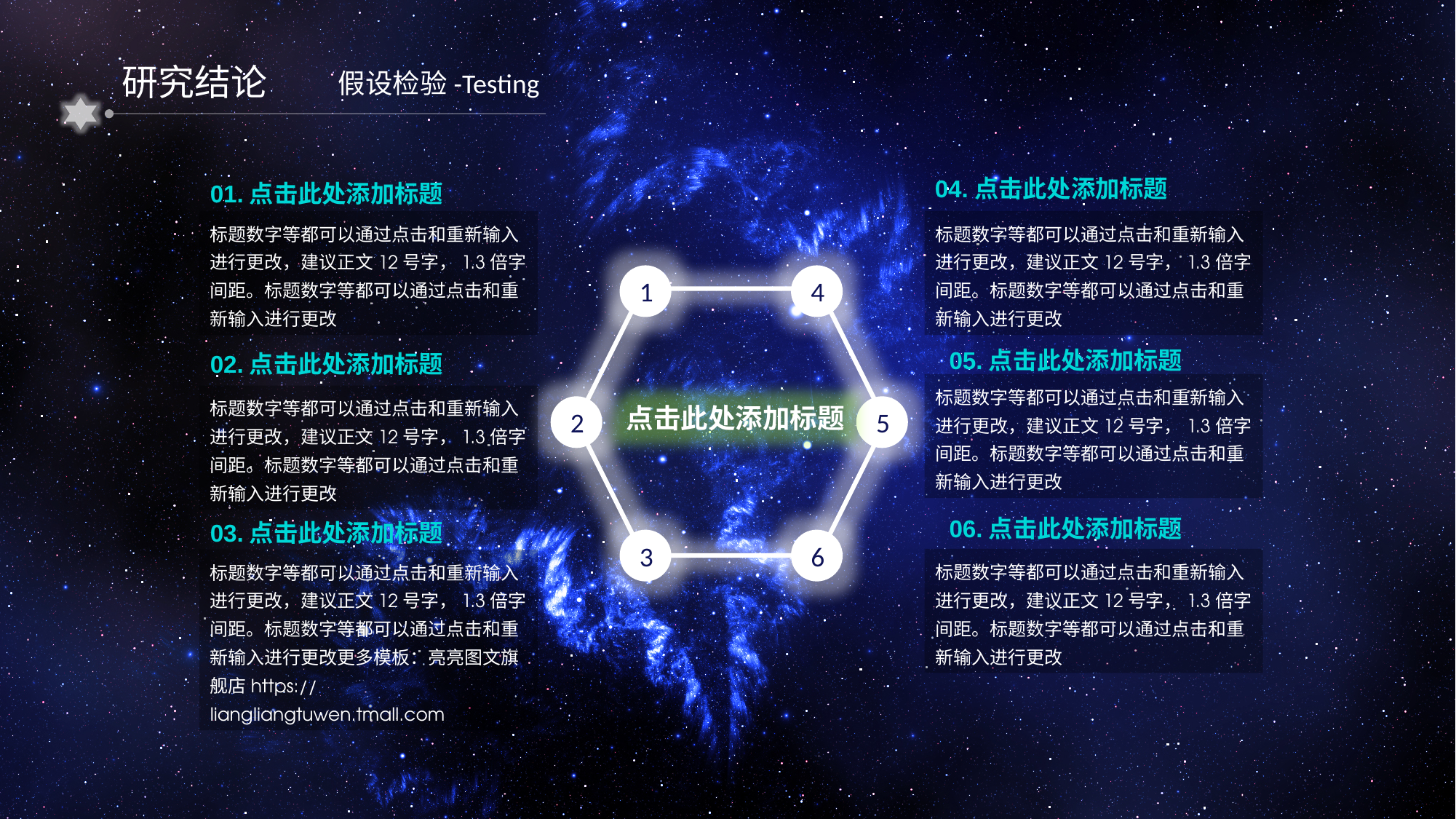

研究结论
假设检验-Testing
04.点击此处添加标题
01.点击此处添加标题
标题数字等都可以通过点击和重新输入进行更改，建议正文12号字，1.3倍字间距。标题数字等都可以通过点击和重新输入进行更改
标题数字等都可以通过点击和重新输入进行更改，建议正文12号字，1.3倍字间距。标题数字等都可以通过点击和重新输入进行更改
1
4

05.点击此处添加标题
02.点击此处添加标题
标题数字等都可以通过点击和重新输入进行更改，建议正文12号字，1.3倍字间距。标题数字等都可以通过点击和重新输入进行更改
标题数字等都可以通过点击和重新输入进行更改，建议正文12号字，1.3倍字间距。标题数字等都可以通过点击和重新输入进行更改
点击此处添加标题
2
5
06.点击此处添加标题
03.点击此处添加标题
3
6
标题数字等都可以通过点击和重新输入进行更改，建议正文12号字，1.3倍字间距。标题数字等都可以通过点击和重新输入进行更改
标题数字等都可以通过点击和重新输入进行更改，建议正文12号字，1.3倍字间距。标题数字等都可以通过点击和重新输入进行更改更多模板：亮亮图文旗舰店https://liangliangtuwen.tmall.com